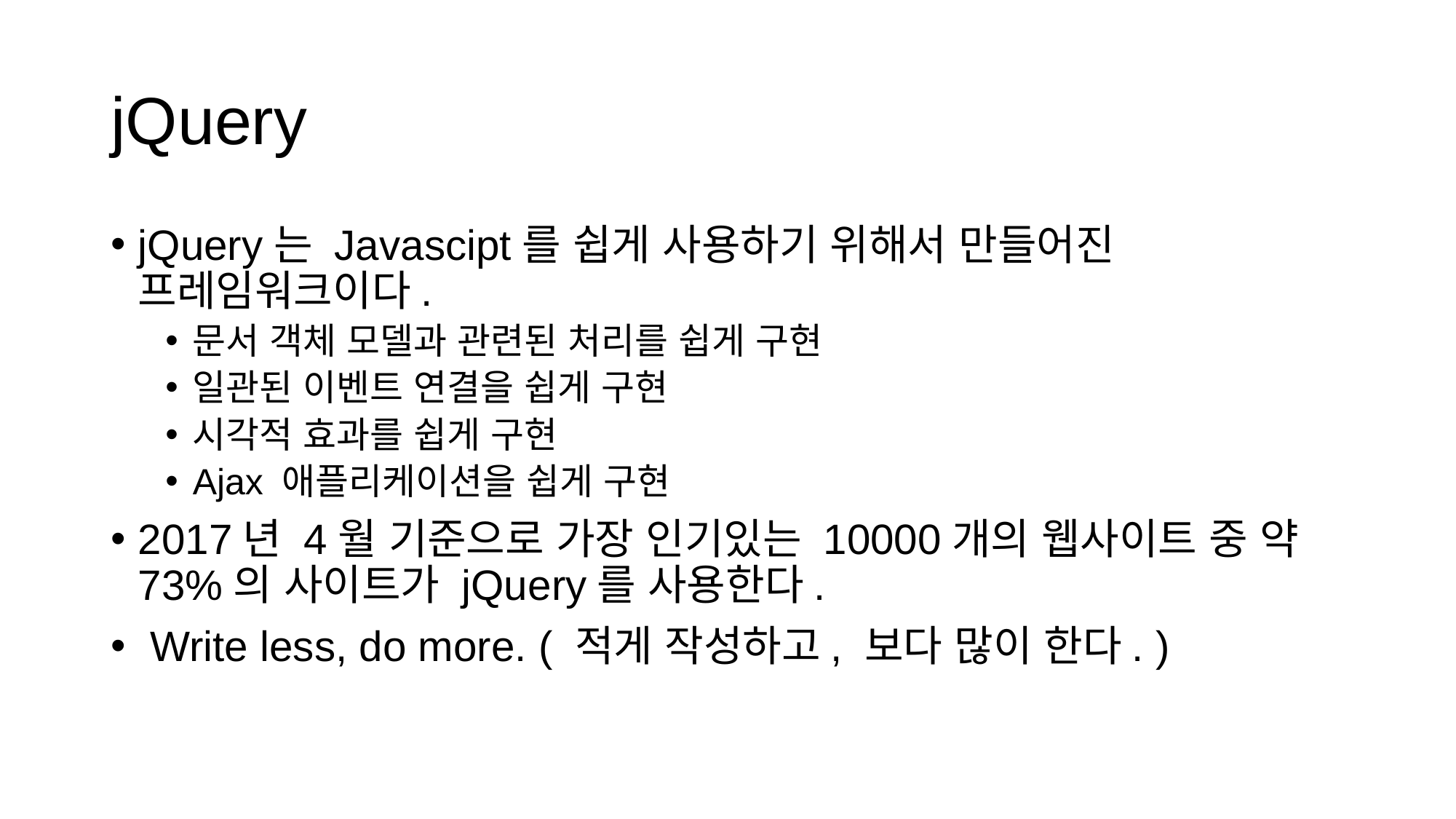

# jQuery
jQuery는 Javascipt를 쉽게 사용하기 위해서 만들어진 프레임워크이다.
문서 객체 모델과 관련된 처리를 쉽게 구현
일관된 이벤트 연결을 쉽게 구현
시각적 효과를 쉽게 구현
Ajax 애플리케이션을 쉽게 구현
2017년 4월 기준으로 가장 인기있는 10000개의 웹사이트 중 약 73%의 사이트가 jQuery를 사용한다.
 Write less, do more. ( 적게 작성하고, 보다 많이 한다. )